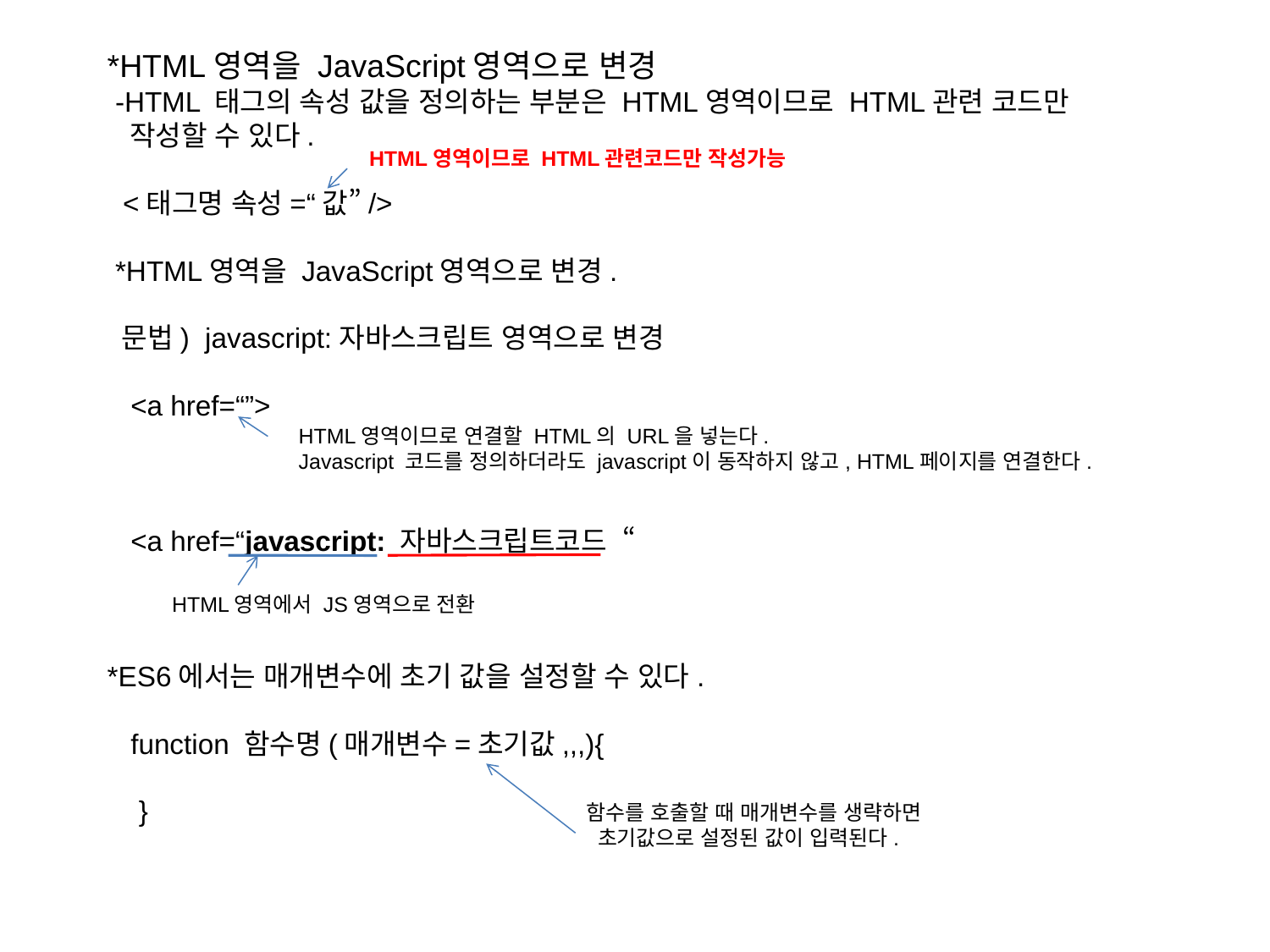

*HTML영역을 JavaScript영역으로 변경
 -HTML 태그의 속성 값을 정의하는 부분은 HTML영역이므로 HTML관련 코드만
  작성할 수 있다.

  <태그명 속성=“값”/>

 *HTML영역을 JavaScript영역으로 변경.

 문법)  javascript:자바스크립트 영역으로 변경

   <a href=“”>

   <a href=“javascript: 자바스크립트코드  “

*ES6에서는 매개변수에 초기 값을 설정할 수 있다.

   function 함수명(매개변수=초기값,,,){

    }

HTML영역이므로 HTML관련코드만 작성가능
HTML영역이므로 연결할 HTML의 URL을 넣는다.
Javascript 코드를 정의하더라도 javascript이 동작하지 않고, HTML페이지를 연결한다.
HTML영역에서 JS영역으로 전환
함수를 호출할 때 매개변수를 생략하면
 초기값으로 설정된 값이 입력된다.